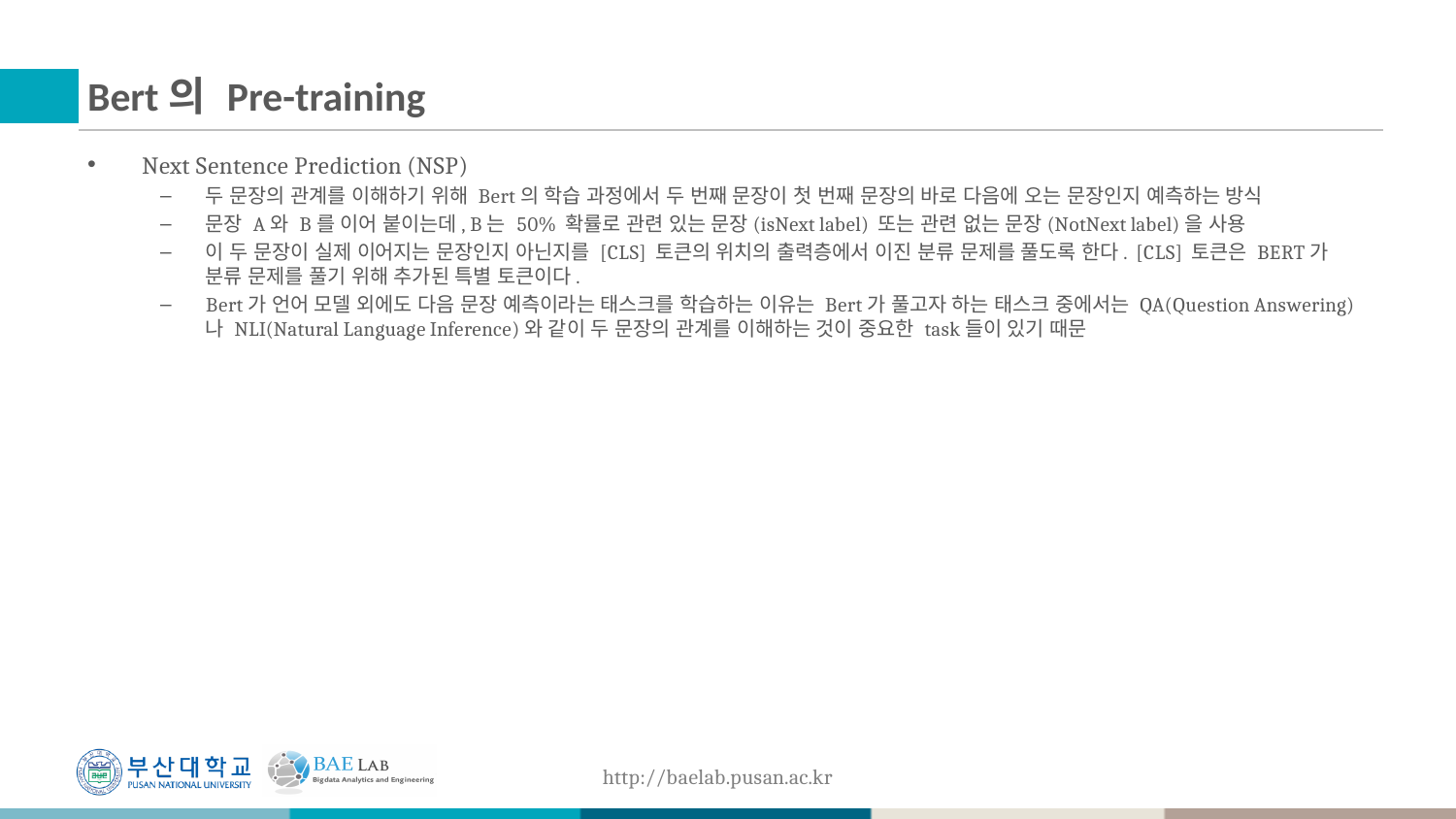

# Bert의 Pre-training
Next Sentence Prediction (NSP)
두 문장의 관계를 이해하기 위해 Bert의 학습 과정에서 두 번째 문장이 첫 번째 문장의 바로 다음에 오는 문장인지 예측하는 방식
문장 A와 B를 이어 붙이는데, B는 50% 확률로 관련 있는 문장(isNext label) 또는 관련 없는 문장(NotNext label)을 사용
이 두 문장이 실제 이어지는 문장인지 아닌지를 [CLS] 토큰의 위치의 출력층에서 이진 분류 문제를 풀도록 한다.  [CLS] 토큰은 BERT가 분류 문제를 풀기 위해 추가된 특별 토큰이다.
Bert가 언어 모델 외에도 다음 문장 예측이라는 태스크를 학습하는 이유는 Bert가 풀고자 하는 태스크 중에서는 QA(Question Answering)나 NLI(Natural Language Inference)와 같이 두 문장의 관계를 이해하는 것이 중요한 task들이 있기 때문